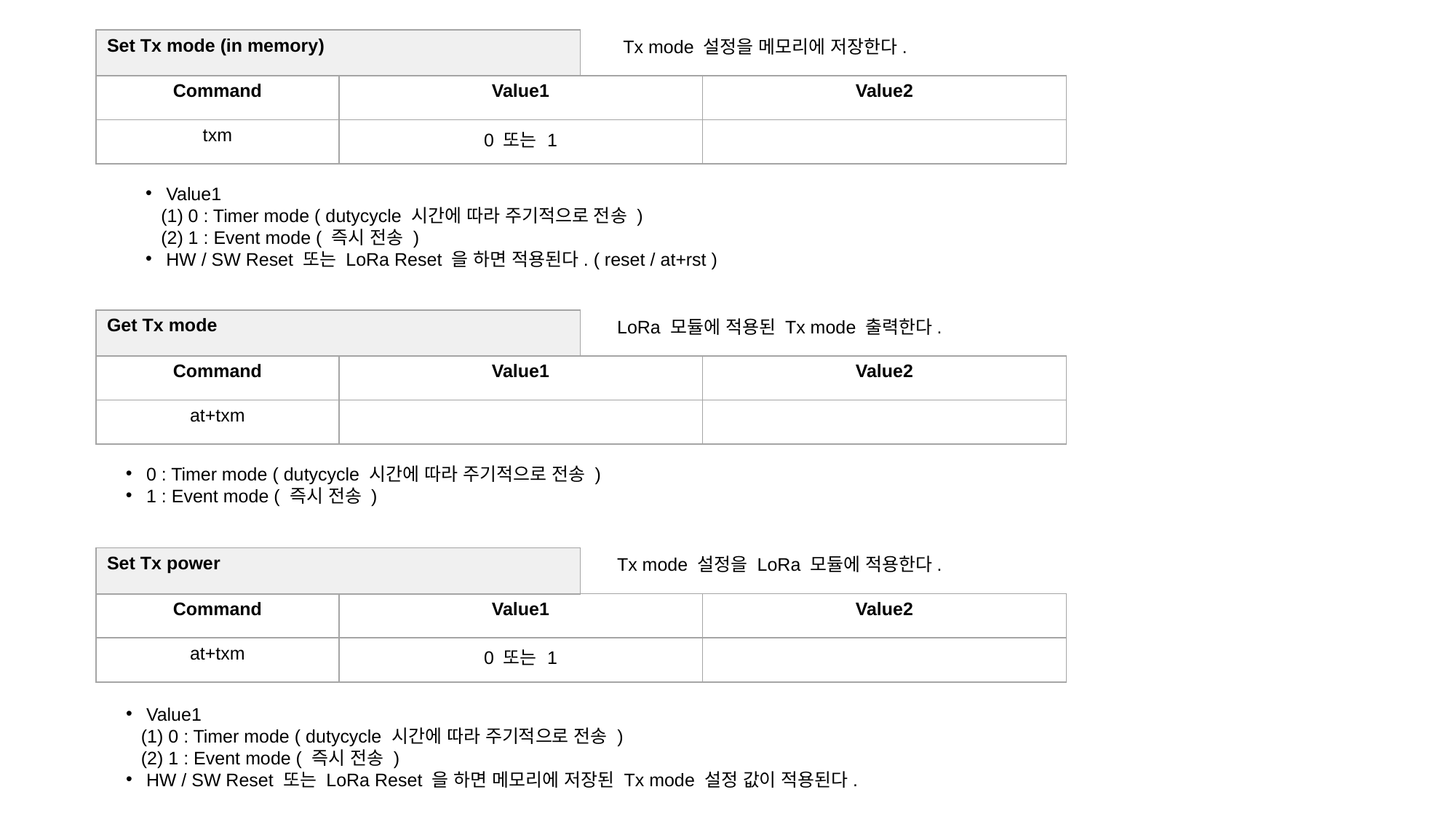

| Set Tx mode (in memory) |
| --- |
Tx mode 설정을 메모리에 저장한다.
| Command | Value1 | Value2 |
| --- | --- | --- |
| txm | 0 또는 1 |  |
Value1
   (1) 0 : Timer mode ( dutycycle 시간에 따라 주기적으로 전송 )
   (2) 1 : Event mode ( 즉시 전송 )
HW / SW Reset 또는 LoRa Reset 을 하면 적용된다. ( reset / at+rst )
| Get Tx mode |
| --- |
LoRa 모듈에 적용된 Tx mode 출력한다.
| Command | Value1 | Value2 |
| --- | --- | --- |
| at+txm |  |  |
0 : Timer mode ( dutycycle 시간에 따라 주기적으로 전송 )
1 : Event mode ( 즉시 전송 )
| Set Tx power |
| --- |
Tx mode 설정을 LoRa 모듈에 적용한다.
| Command | Value1 | Value2 |
| --- | --- | --- |
| at+txm | 0 또는 1 |  |
Value1
   (1) 0 : Timer mode ( dutycycle 시간에 따라 주기적으로 전송 )
   (2) 1 : Event mode ( 즉시 전송 )
HW / SW Reset 또는 LoRa Reset 을 하면 메모리에 저장된 Tx mode 설정 값이 적용된다.